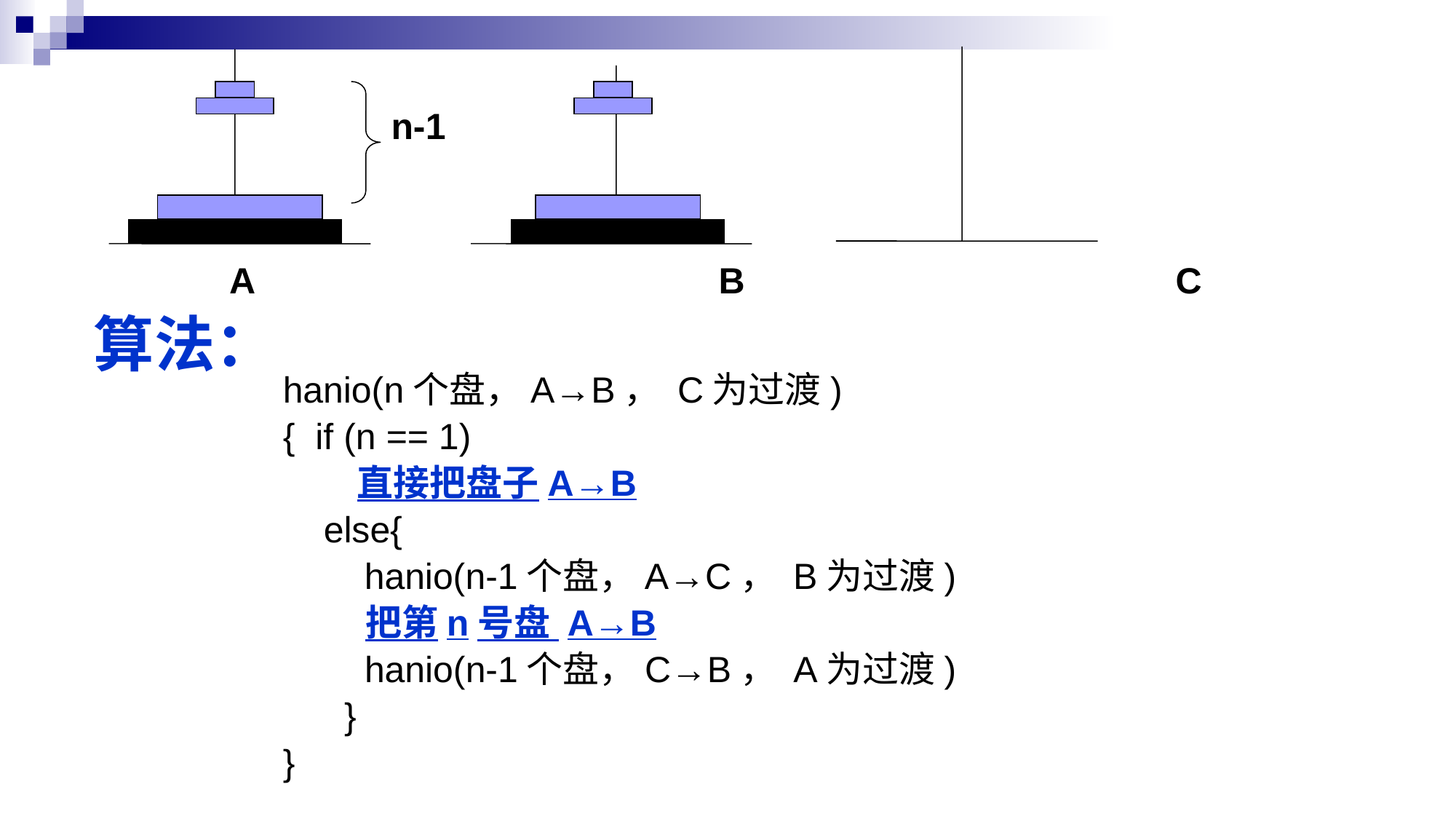

n-1

      A			                      B		                        C
# 算法：
hanio(n个盘，A→B， C为过渡)
{  if (n == 1)
        直接把盘子A→B
    else{
        hanio(n-1个盘，A→C， B为过渡)
	    把第n号盘 A→B
	    hanio(n-1个盘，C→B， A为过渡)
	  }
}